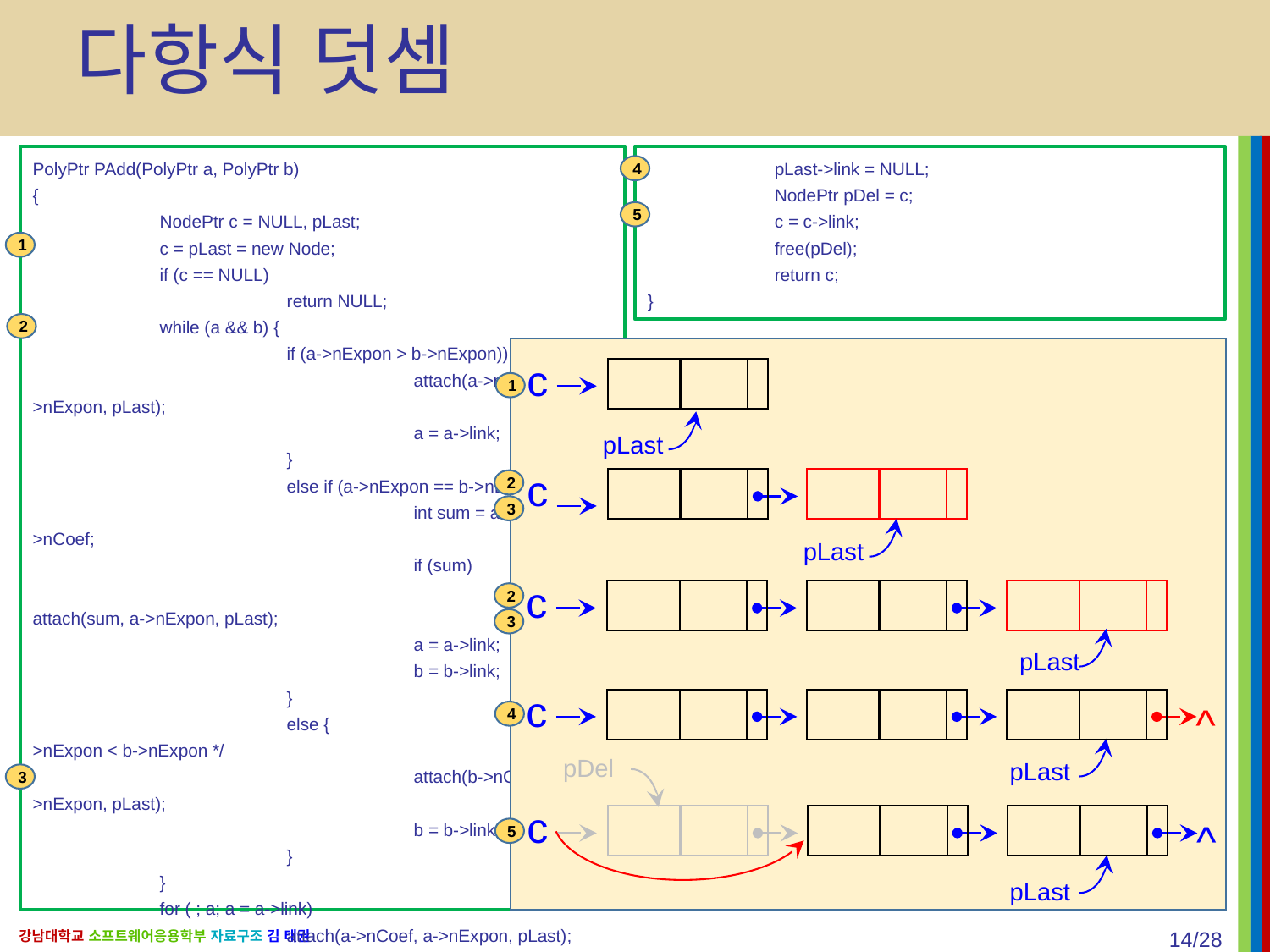

# 다항식 덧셈
	pLast->link = NULL;
	NodePtr pDel = c;
	c = c->link;
	free(pDel);
	return c;
}

PolyPtr PAdd(PolyPtr a, PolyPtr b)
{
	NodePtr c = NULL, pLast;
	c = pLast = new Node;
	if (c == NULL)
		return NULL;
	while (a && b) {
 		if (a->nExpon > b->nExpon)) {
			attach(a->nCoef, a->nExpon, pLast);
			a = a->link;
		}
		else if (a->nExpon == b->nExpon)) {
			int sum = a->nCoef + b->nCoef;
			if (sum)
				attach(sum, a->nExpon, pLast);
			a = a->link;
			b = b->link;
		}
	  	else { 		/* a->nExpon < b->nExpon */
			attach(b->nCoef, b->nExpon, pLast);
			b = b->link;
		}
	}
	for ( ; a; a = a->link)
		attach(a->nCoef, a->nExpon, pLast);
	for ( ; b; b = b->link)
		attach(b->nCoef, b->nExpon, pLast);
4
5
1
2

c

pLast

c

pLast

c

pLast

c
^

pLast
pDel

c
^

pLast
1
2
3
2
3
4
3
5
14/28